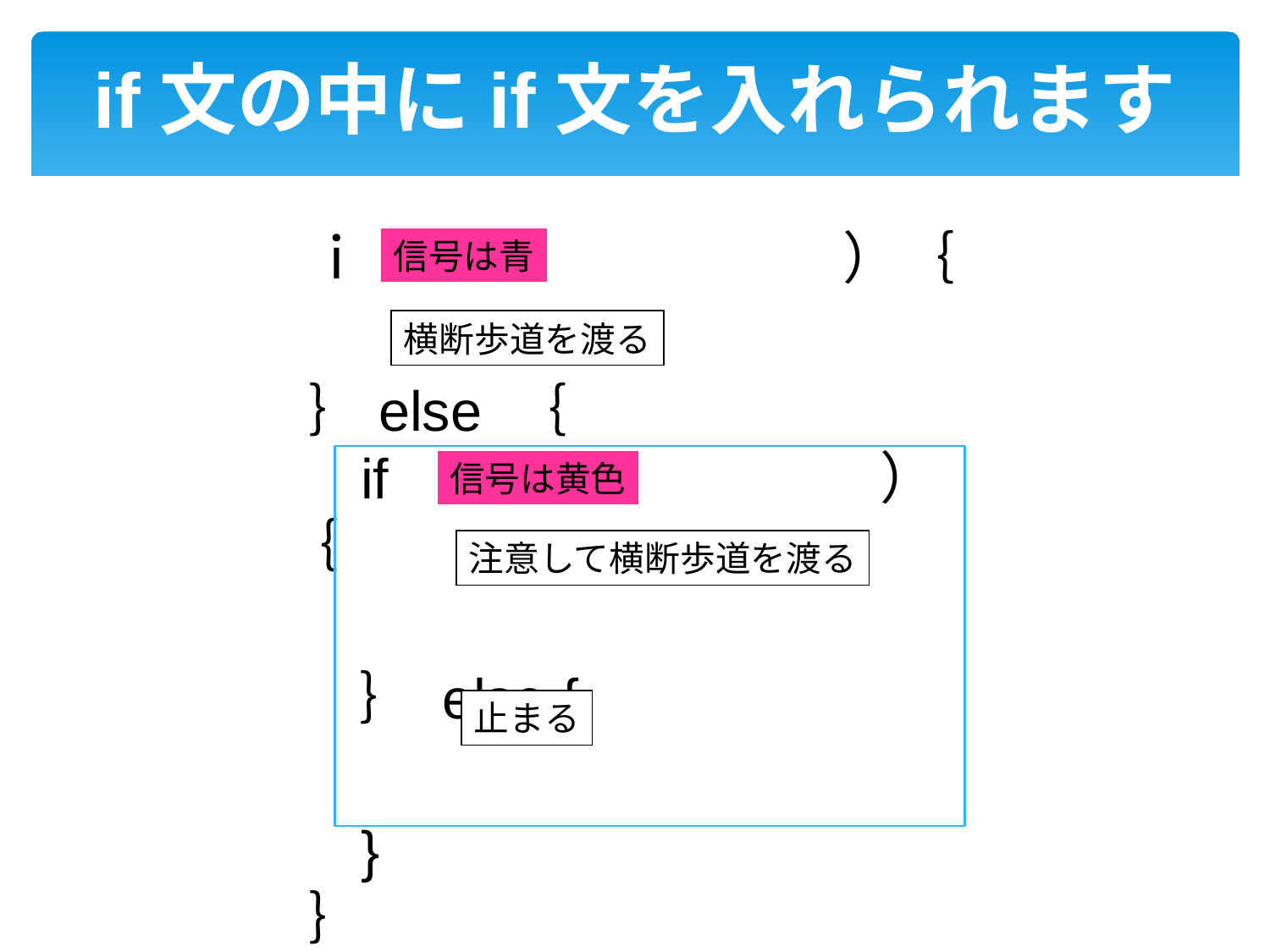

# if文の中にif文を入れられます

 ｉｆ（ 　　　　　　 ）｛
 ｝else ｛
     if（ 　　　　　　　 ）｛
     ｝ else {

     }
 ｝
信号は青
横断歩道を渡る

信号は黄色
注意して横断歩道を渡る
止まる